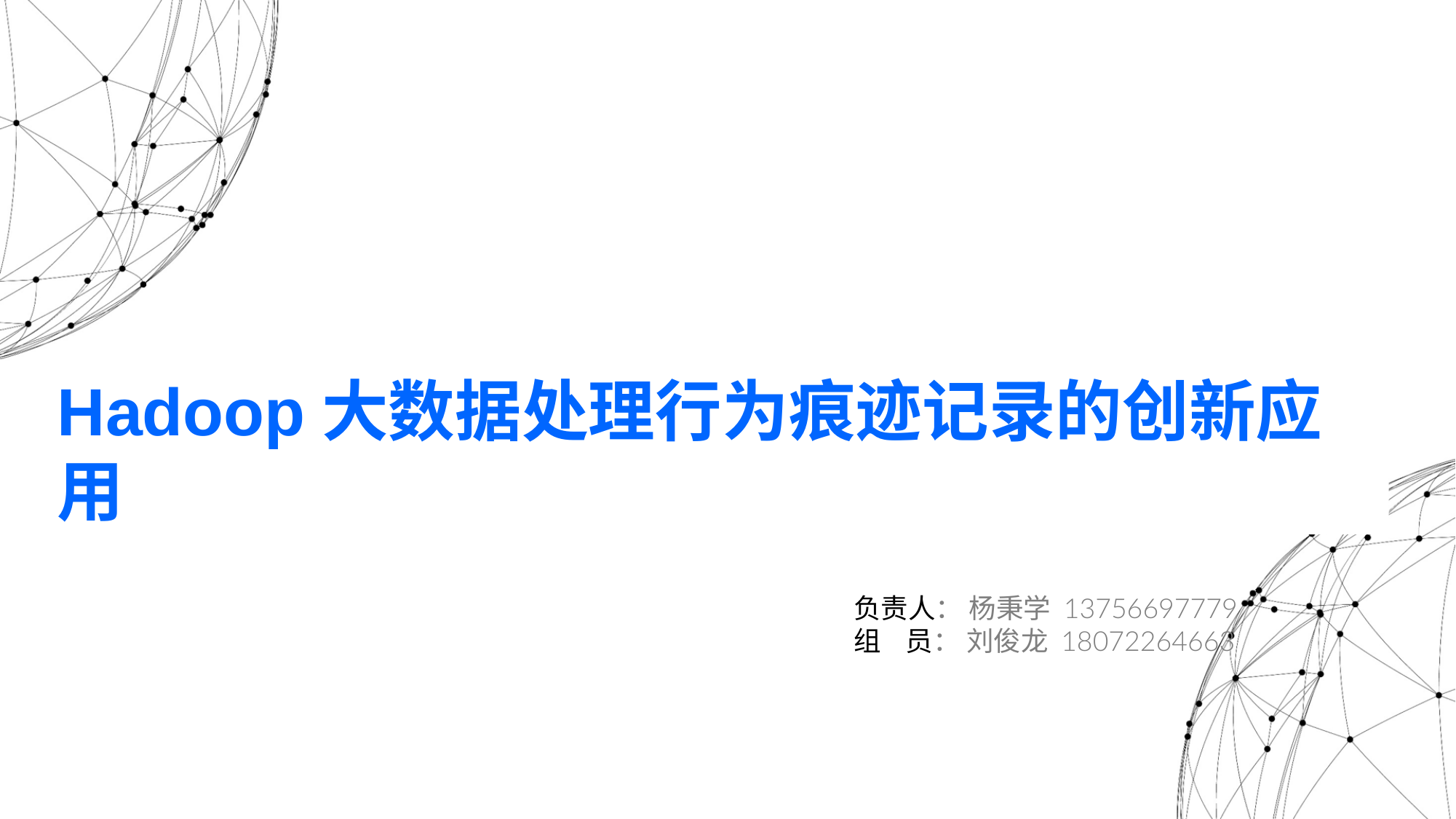

Hadoop大数据处理行为痕迹记录的创新应用
负责人： 杨秉学 13756697779
组    员： 刘俊龙 18072264663